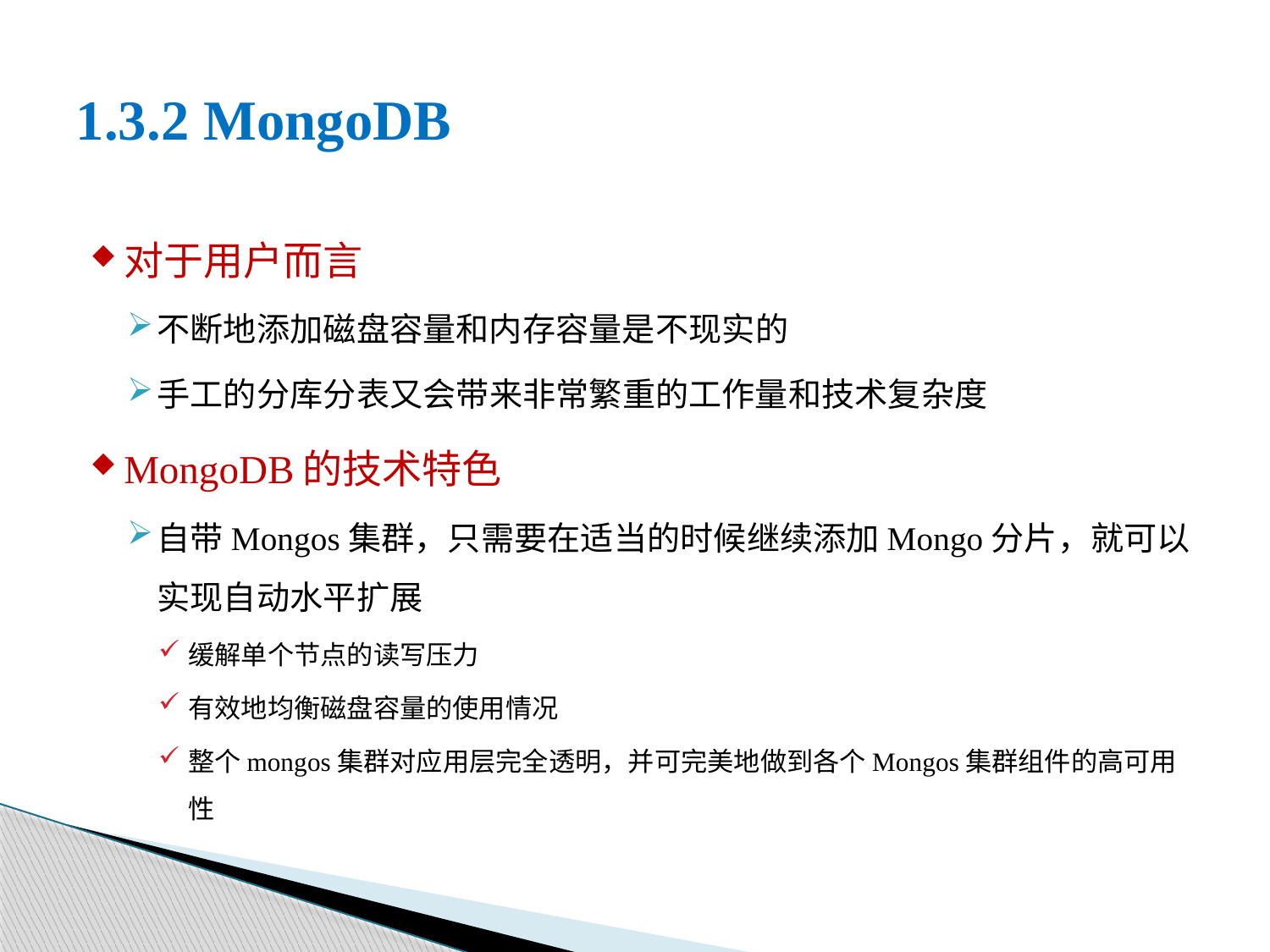

# 1.3.2 MongoDB
对于用户而言
不断地添加磁盘容量和内存容量是不现实的
手工的分库分表又会带来非常繁重的工作量和技术复杂度
MongoDB的技术特色
自带Mongos集群，只需要在适当的时候继续添加Mongo分片，就可以实现自动水平扩展
缓解单个节点的读写压力
有效地均衡磁盘容量的使用情况
整个mongos集群对应用层完全透明，并可完美地做到各个Mongos集群组件的高可用性